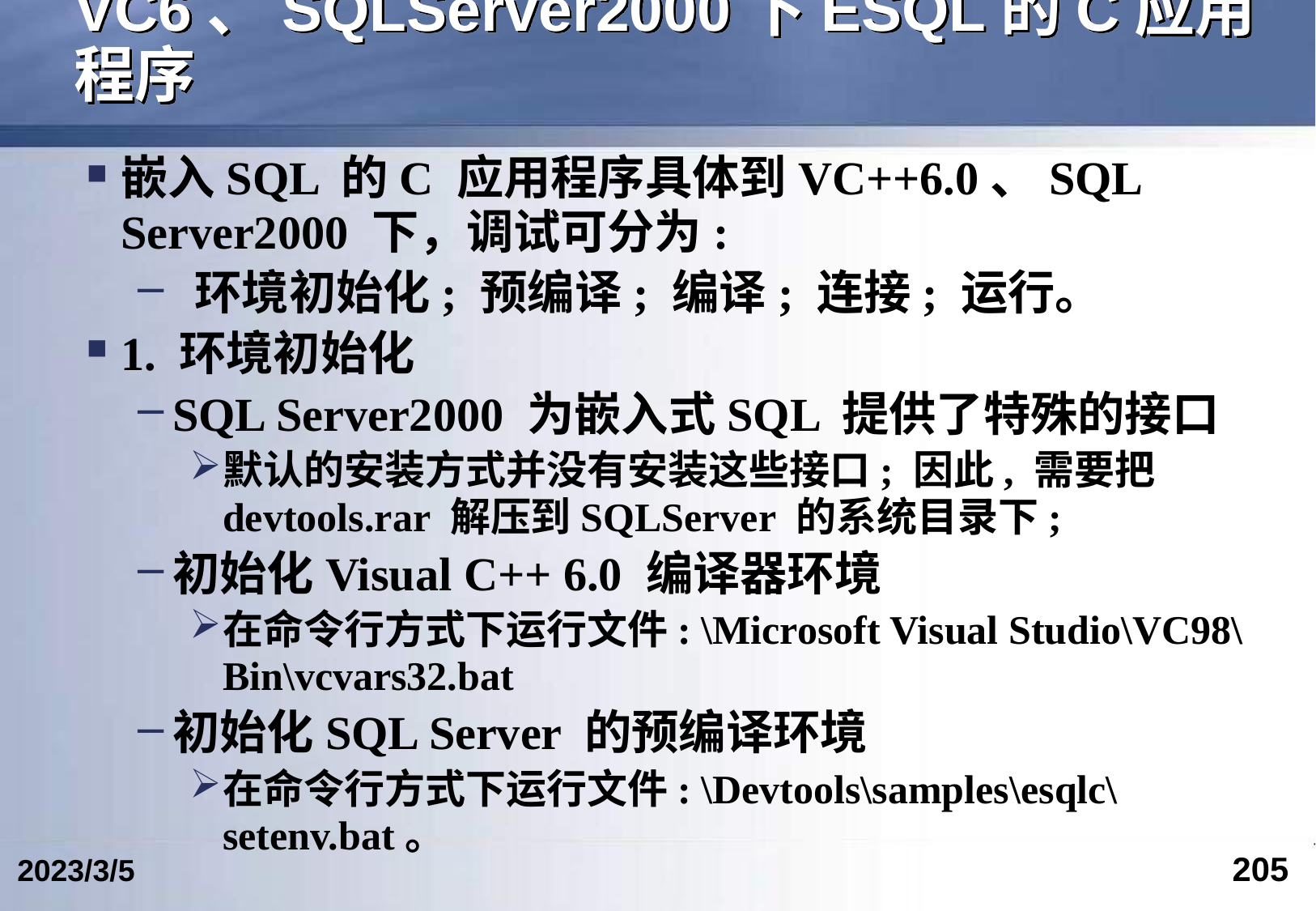

# VC6、SQLServer2000下ESQL的C应用程序
嵌入SQL 的C 应用程序具体到VC++6.0、SQL Server2000 下，调试可分为:
 环境初始化; 预编译; 编译; 连接; 运行。
1. 环境初始化
SQL Server2000 为嵌入式SQL 提供了特殊的接口
默认的安装方式并没有安装这些接口; 因此, 需要把devtools.rar 解压到SQLServer 的系统目录下;
初始化Visual C++ 6.0 编译器环境
在命令行方式下运行文件: \Microsoft Visual Studio\VC98\Bin\vcvars32.bat
初始化SQL Server 的预编译环境
在命令行方式下运行文件: \Devtools\samples\esqlc\setenv.bat。
205
2023/3/5